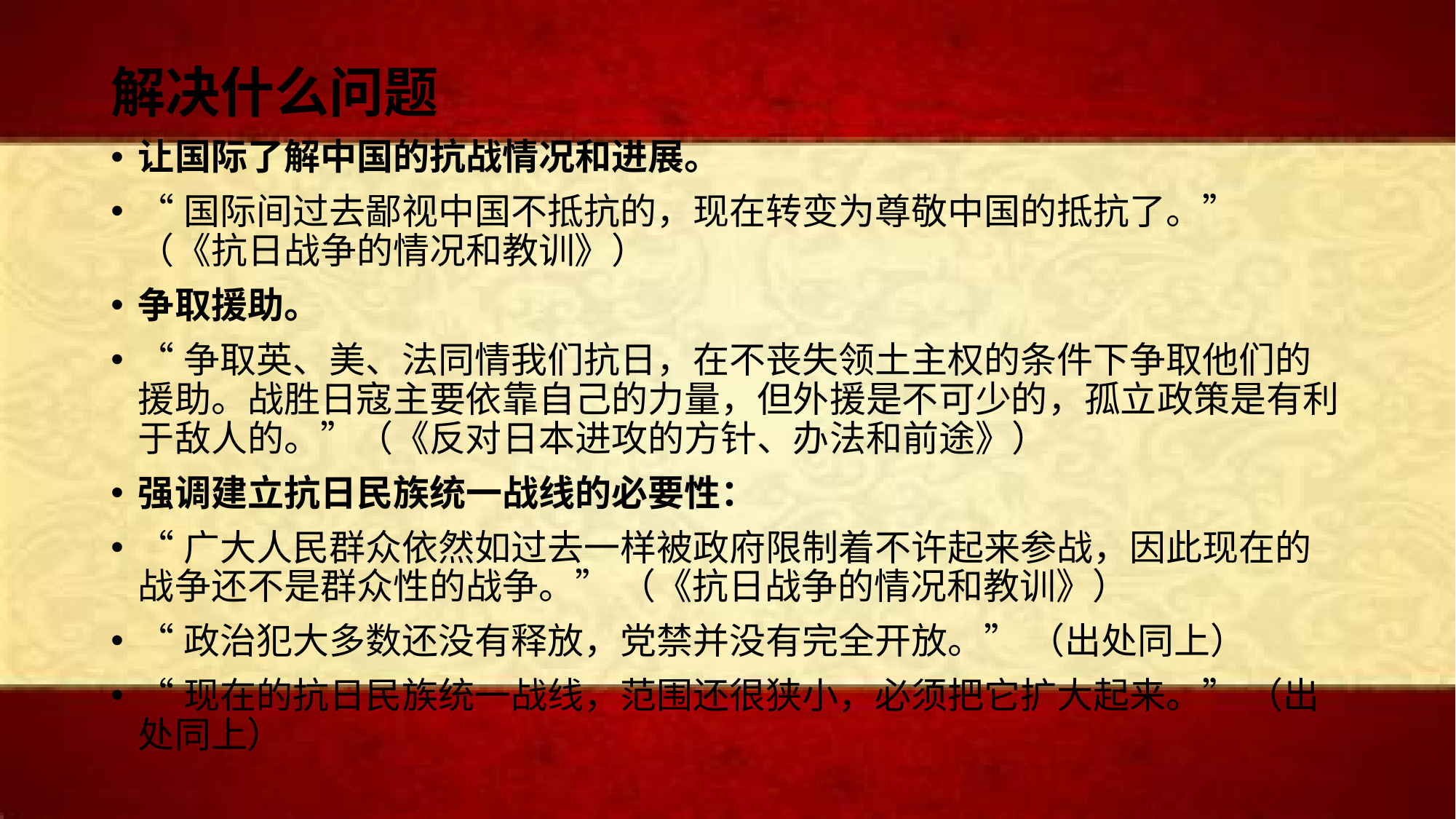

# 解决什么问题
让国际了解中国的抗战情况和进展。
“国际间过去鄙视中国不抵抗的，现在转变为尊敬中国的抵抗了。”（《抗日战争的情况和教训》）
争取援助。
“争取英、美、法同情我们抗日，在不丧失领土主权的条件下争取他们的援助。战胜日寇主要依靠自己的力量，但外援是不可少的，孤立政策是有利于敌人的。”（《反对日本进攻的方针、办法和前途》）
强调建立抗日民族统一战线的必要性：
“广大人民群众依然如过去一样被政府限制着不许起来参战，因此现在的战争还不是群众性的战争。” （《抗日战争的情况和教训》）
“政治犯大多数还没有释放，党禁并没有完全开放。” （出处同上）
“现在的抗日民族统一战线，范围还很狭小，必须把它扩大起来。” （出处同上）